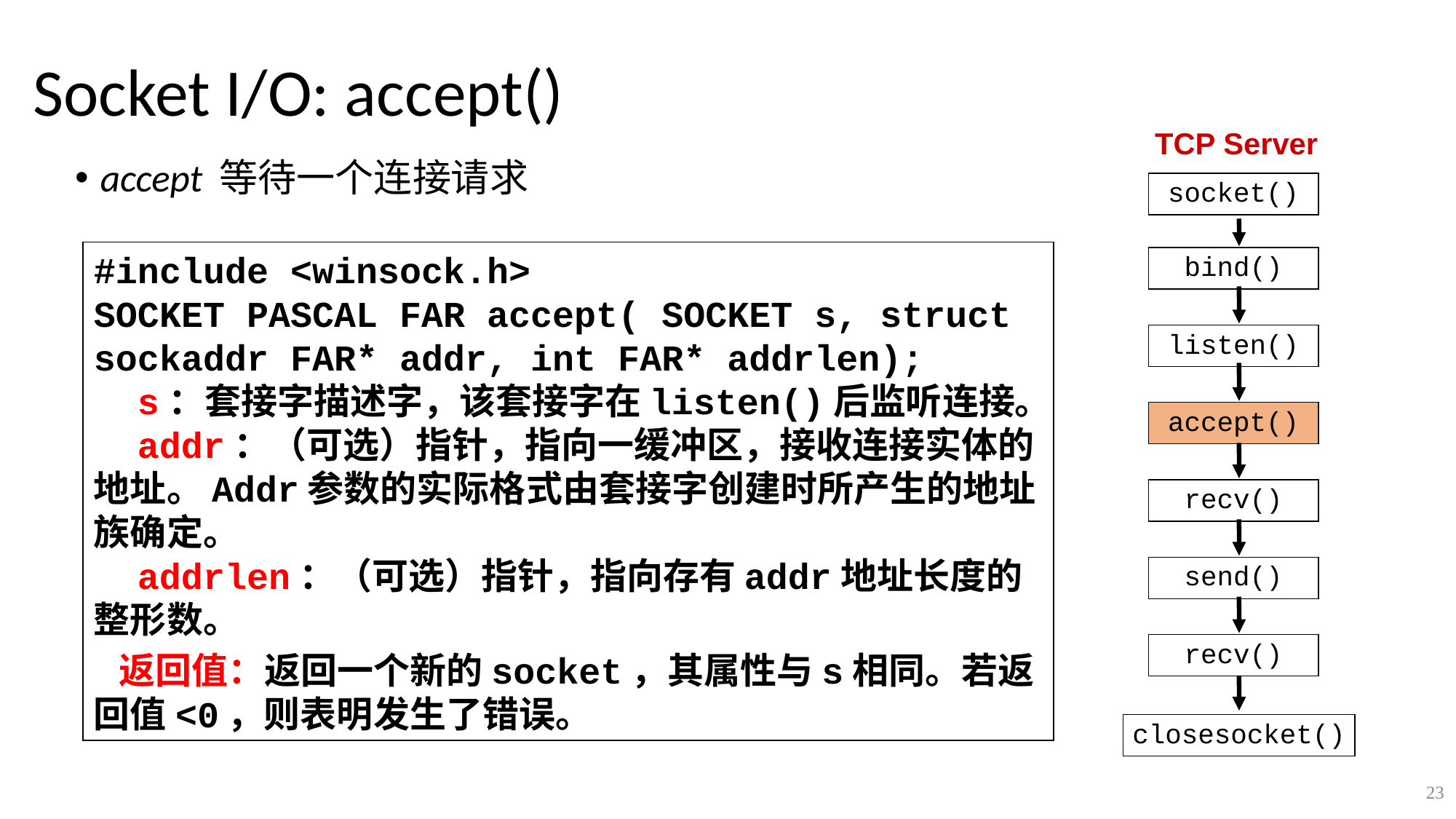

# Socket I/O: accept()
TCP Server
accept 等待一个连接请求
socket()

#include <winsock.h>
SOCKET PASCAL FAR accept( SOCKET s, struct sockaddr FAR* addr, int FAR* addrlen);
  s：套接字描述字，该套接字在listen()后监听连接。
  addr：（可选）指针，指向一缓冲区，接收连接实体的地址。Addr参数的实际格式由套接字创建时所产生的地址族确定。
  addrlen：（可选）指针，指向存有addr地址长度的整形数。
  返回值：返回一个新的socket，其属性与s相同。若返回值<0，则表明发生了错误。
bind()

listen()

accept()

recv()

send()

recv()

closesocket()
23